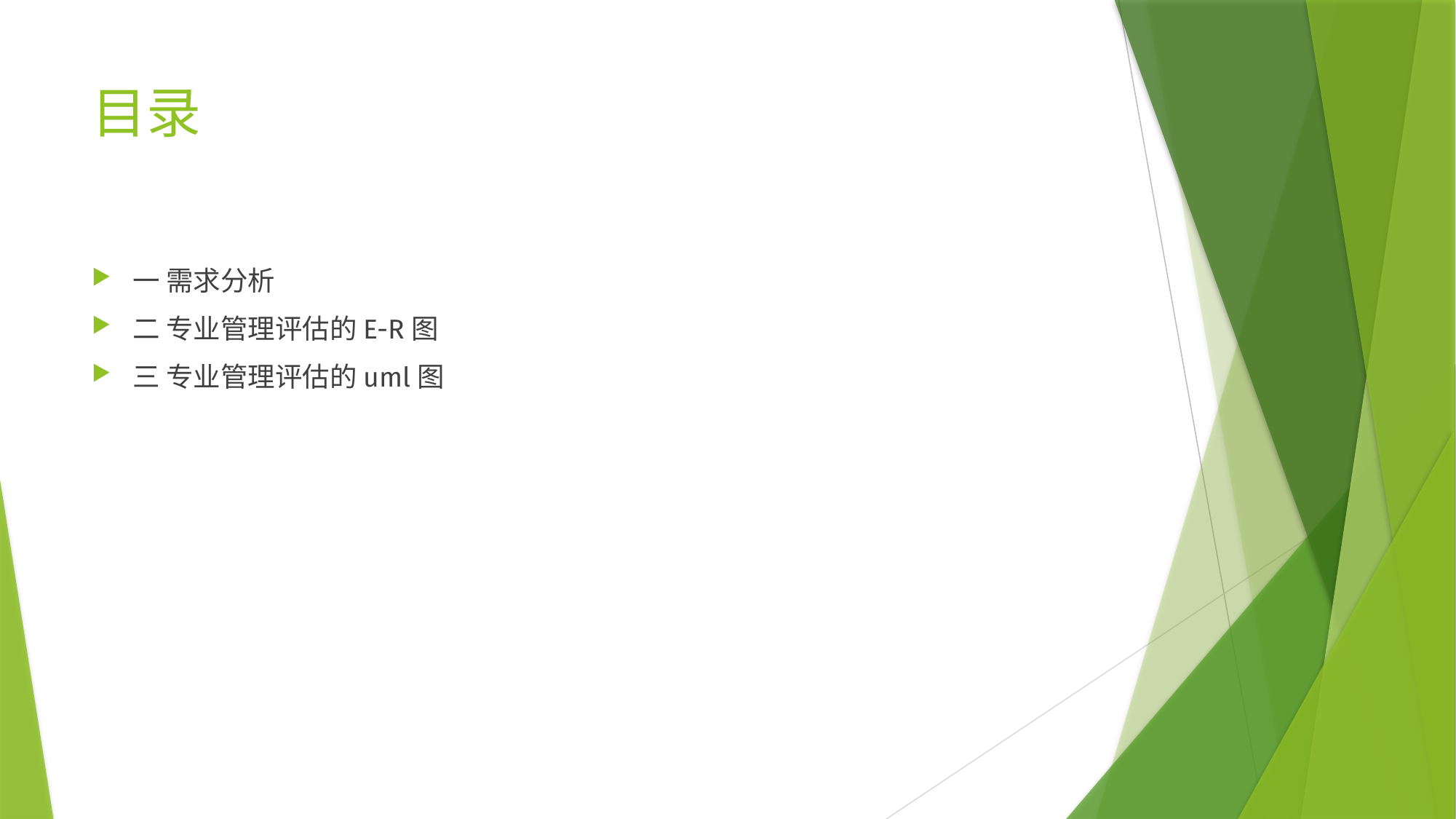

# 目录
一 需求分析
二 专业管理评估的E-R图
三 专业管理评估的uml图